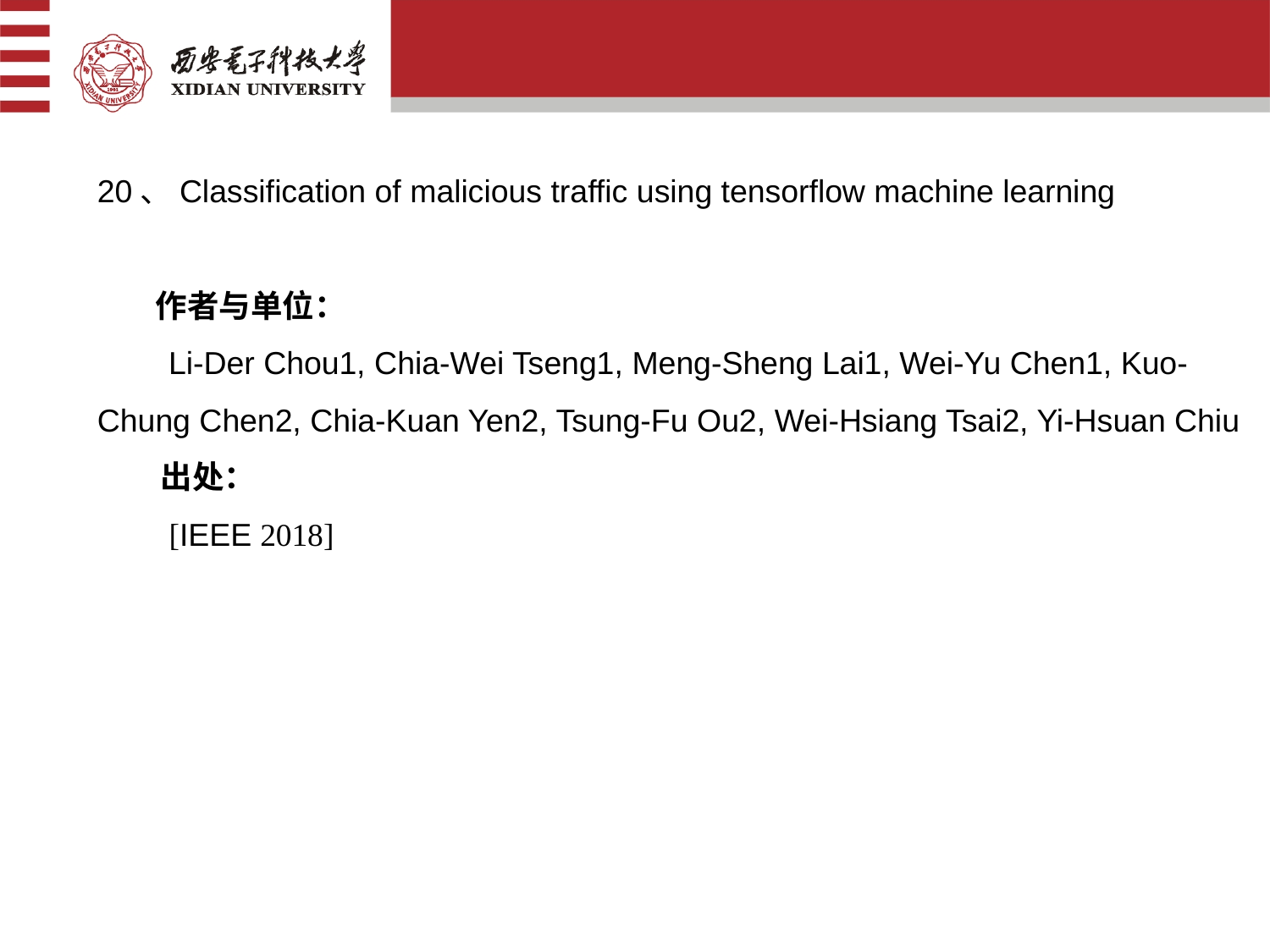

20、Classification of malicious traffic using tensorflow machine learning

       作者与单位：
        Li-Der Chou1, Chia-Wei Tseng1, Meng-Sheng Lai1, Wei-Yu Chen1, Kuo-Chung Chen2, Chia-Kuan Yen2, Tsung-Fu Ou2, Wei-Hsiang Tsai2, Yi-Hsuan Chiu
出处：
 [IEEE 2018]